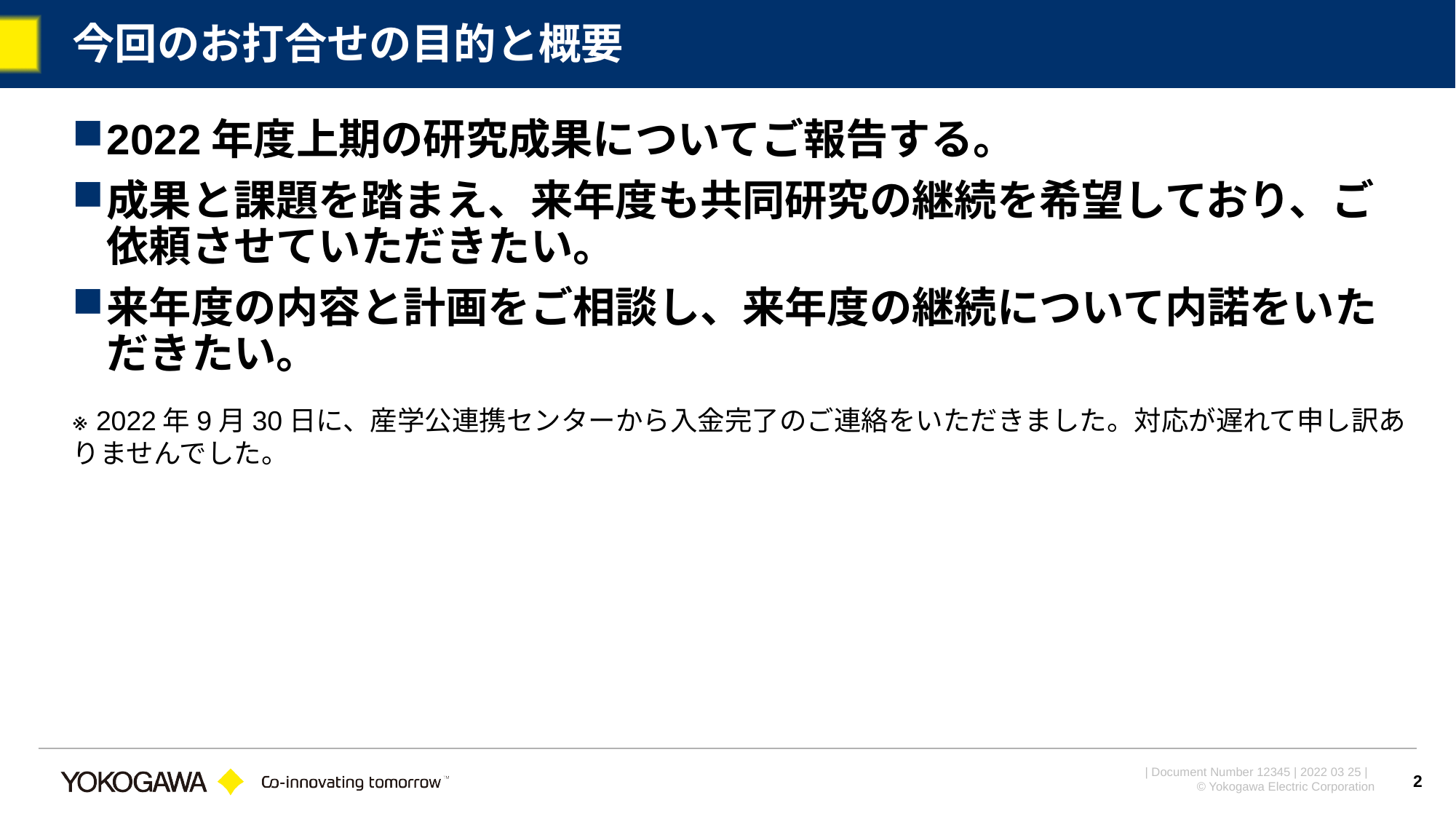

# 今回のお打合せの目的と概要
2022年度上期の研究成果についてご報告する。
成果と課題を踏まえ、来年度も共同研究の継続を希望しており、ご依頼させていただきたい。
来年度の内容と計画をご相談し、来年度の継続について内諾をいただきたい。
※ 2022年9月30日に、産学公連携センターから入金完了のご連絡をいただきました。対応が遅れて申し訳ありませんでした。
2